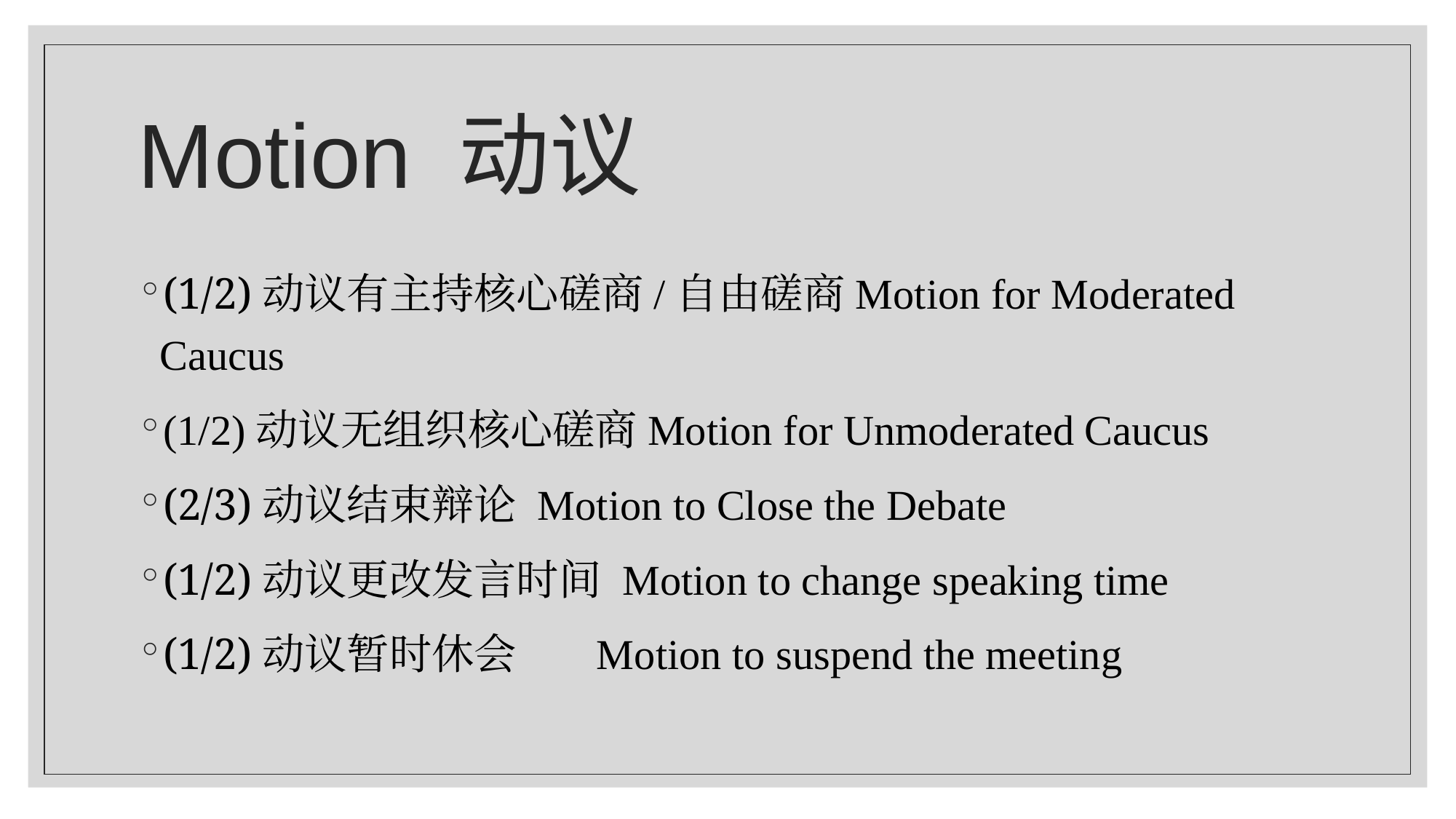

# Motion 动议
(1/2)动议有主持核心磋商/自由磋商Motion for Moderated Caucus
(1/2)动议无组织核心磋商Motion for Unmoderated Caucus
(2/3)动议结束辩论 Motion to Close the Debate
(1/2)动议更改发言时间 Motion to change speaking time
(1/2)动议暂时休会	Motion to suspend the meeting